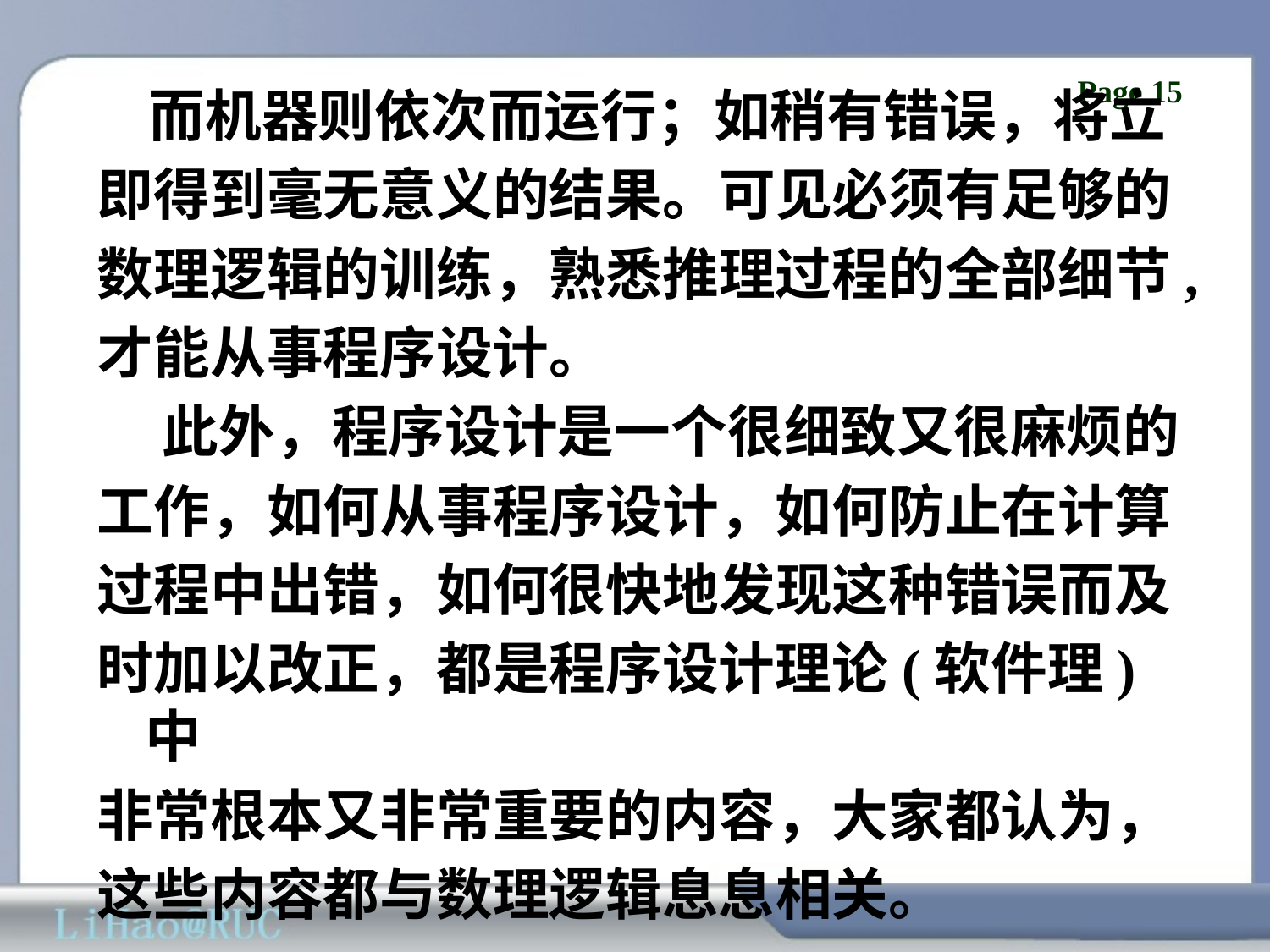

而机器则依次而运行；如稍有错误，将立
即得到毫无意义的结果。可见必须有足够的
数理逻辑的训练，熟悉推理过程的全部细节,
才能从事程序设计。
    此外，程序设计是一个很细致又很麻烦的
工作，如何从事程序设计，如何防止在计算
过程中出错，如何很快地发现这种错误而及
时加以改正，都是程序设计理论(软件理)中
非常根本又非常重要的内容，大家都认为，
这些内容都与数理逻辑息息相关。